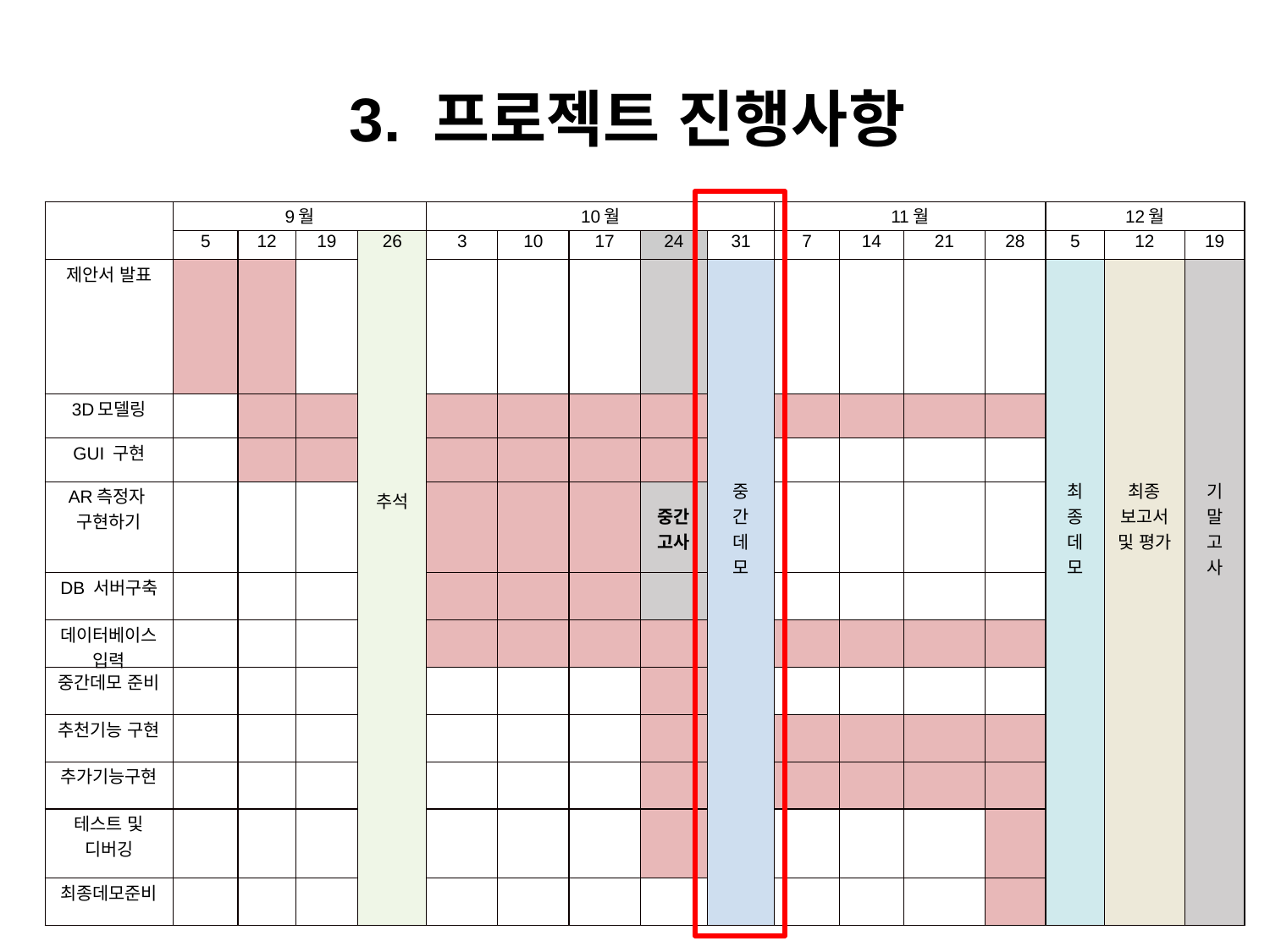

3. 프로젝트 진행사항

|  | 9월 |  |  |  | 10월 |  |  |  |  | 11월 |  |  |  | 12월 |  |  |
| --- | --- | --- | --- | --- | --- | --- | --- | --- | --- | --- | --- | --- | --- | --- | --- | --- |
|  | 5 | 12 | 19 | 26 추석 | 3 | 10 | 17 | 24 | 31 | 7 | 14 | 21 | 28 | 5 | 12 | 19 |
| 제안서 발표 |  |  |  |  |  |  |  |  | 중 간 데 모 |  |  |  |  | 최 종 데 모 | 최종 보고서 및 평가 | 기 말 고 사 |
| 3D모델링 |  |  |  |  |  |  |  |  |  |  |  |  |  |  |  |  |
| GUI 구현 |  |  |  |  |  |  |  |  |  |  |  |  |  |  |  |  |
| AR측정자 구현하기 |  |  |  |  |  |  |  | 중간 고사 |  |  |  |  |  |  |  |  |
| DB 서버구축 |  |  |  |  |  |  |  |  |  |  |  |  |  |  |  |  |
| 데이터베이스 입력 |  |  |  |  |  |  |  |  |  |  |  |  |  |  |  |  |
| 중간데모 준비 |  |  |  |  |  |  |  |  |  |  |  |  |  |  |  |  |
| 추천기능 구현 |  |  |  |  |  |  |  |  |  |  |  |  |  |  |  |  |
| 추가기능구현 |  |  |  |  |  |  |  |  |  |  |  |  |  |  |  |  |
| 테스트 및 디버깅 |  |  |  |  |  |  |  |  |  |  |  |  |  |  |  |  |
| 최종데모준비 |  |  |  |  |  |  |  |  |  |  |  |  |  |  |  |  |